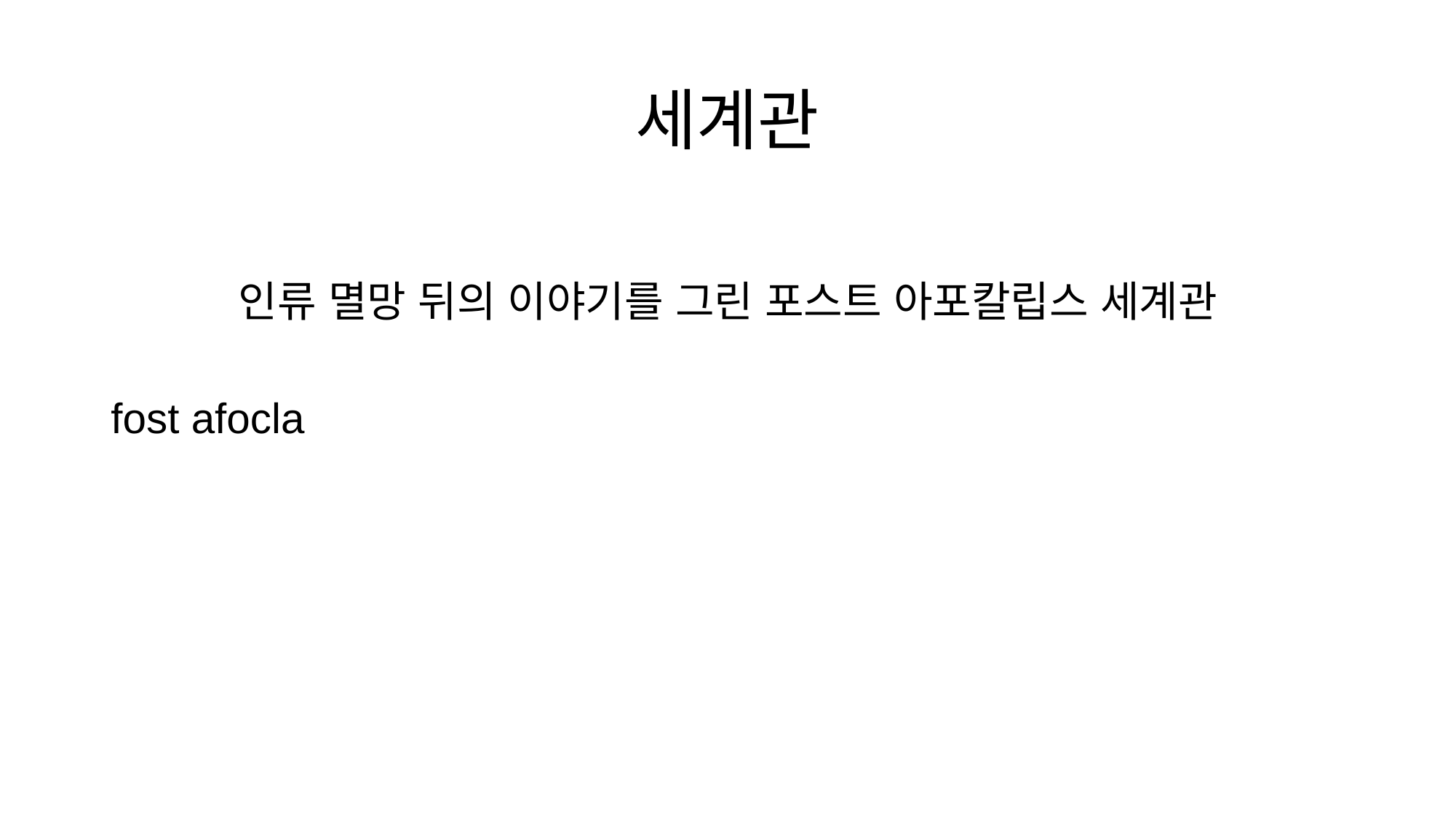

# 세계관
인류 멸망 뒤의 이야기를 그린 포스트 아포칼립스 세계관
fost afocla